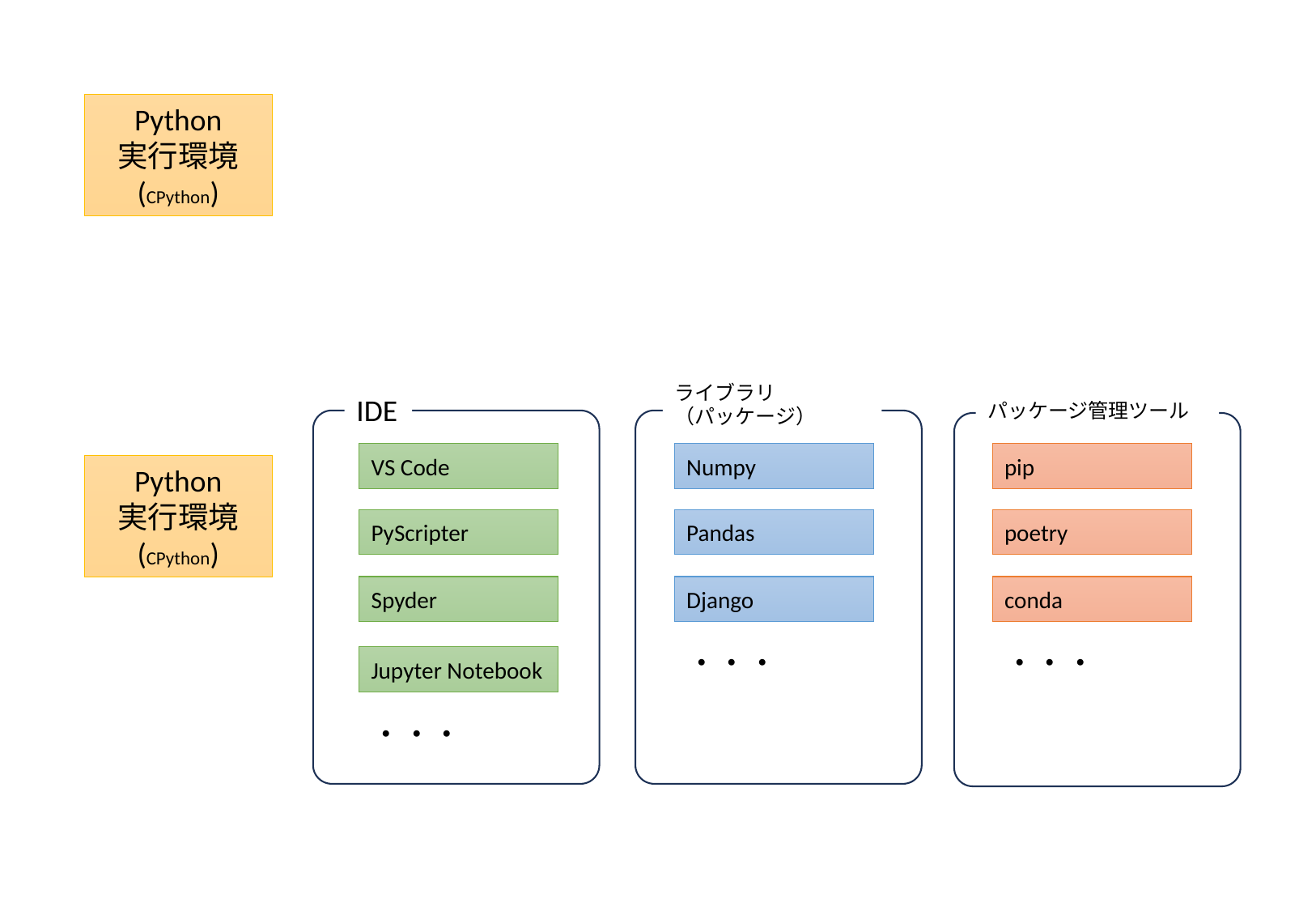

Python
実行環境
(CPython)
ライブラリ
（パッケージ）
IDE
パッケージ管理ツール

VS Code
Numpy
pip
Python
実行環境
(CPython)
PyScripter
Pandas
poetry
Spyder
Django
conda
・・・
・・・
Jupyter Notebook
・・・